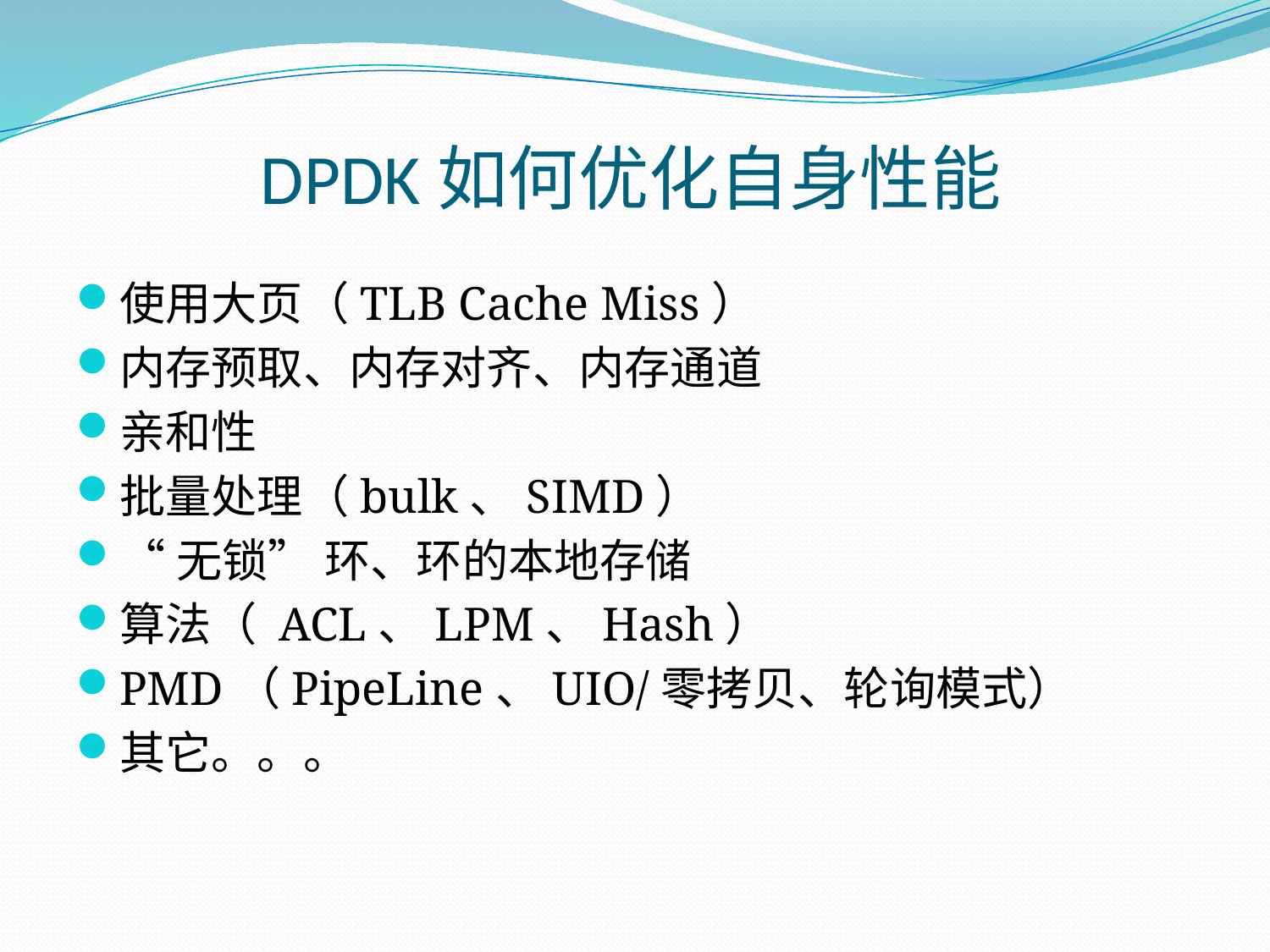

# DPDK如何优化自身性能
使用大页（TLB Cache Miss）
内存预取、内存对齐、内存通道
亲和性
批量处理（bulk、SIMD）
“无锁” 环、环的本地存储
算法（ ACL、LPM、Hash）
PMD（PipeLine、UIO/零拷贝、轮询模式）
其它。。。